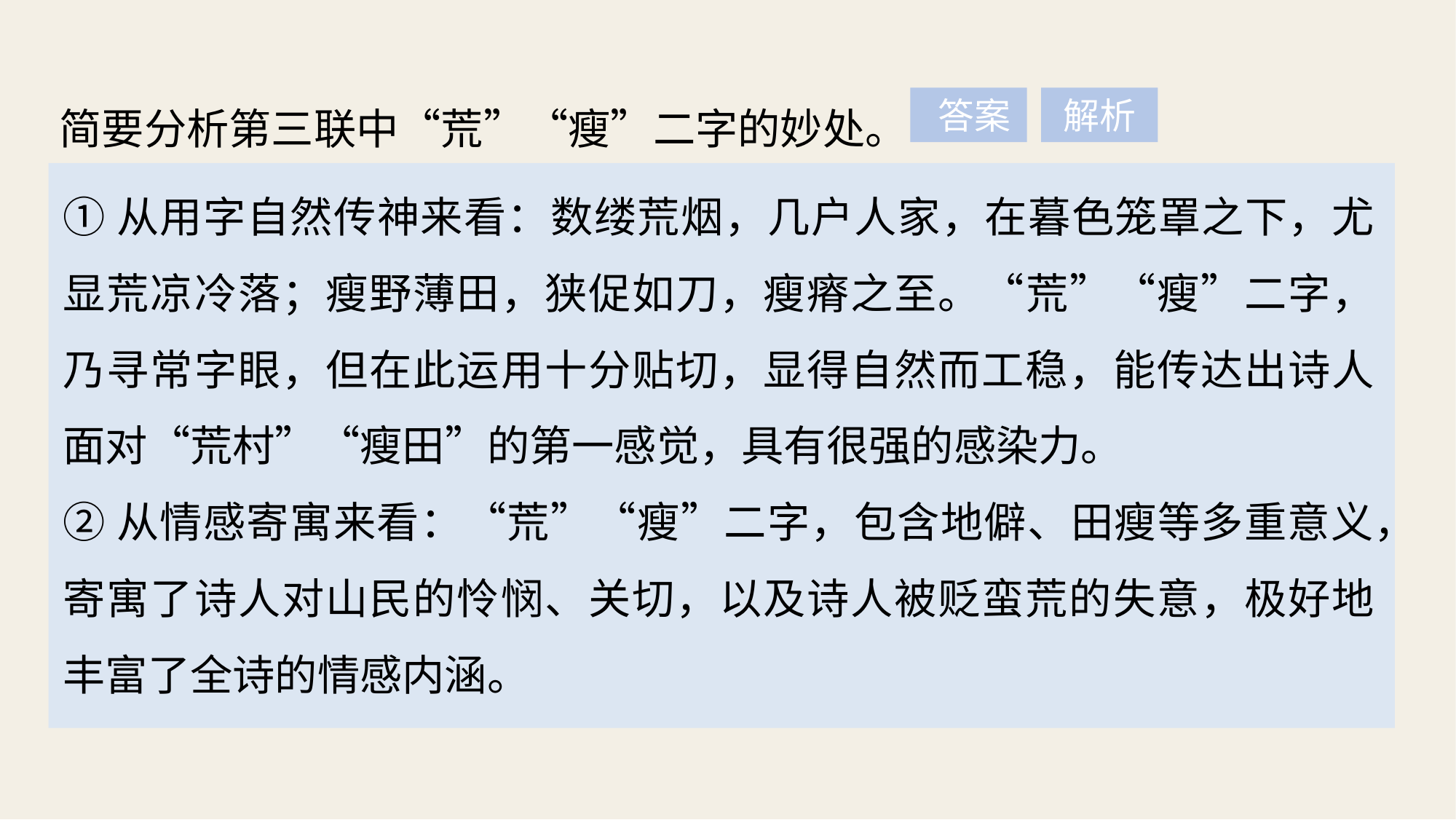

简要分析第三联中“荒”“瘦”二字的妙处。
解析
 答案
①从用字自然传神来看：数缕荒烟，几户人家，在暮色笼罩之下，尤显荒凉冷落；瘦野薄田，狭促如刀，瘦瘠之至。“荒”“瘦”二字，乃寻常字眼，但在此运用十分贴切，显得自然而工稳，能传达出诗人面对“荒村”“瘦田”的第一感觉，具有很强的感染力。
②从情感寄寓来看：“荒”“瘦”二字，包含地僻、田瘦等多重意义，寄寓了诗人对山民的怜悯、关切，以及诗人被贬蛮荒的失意，极好地丰富了全诗的情感内涵。